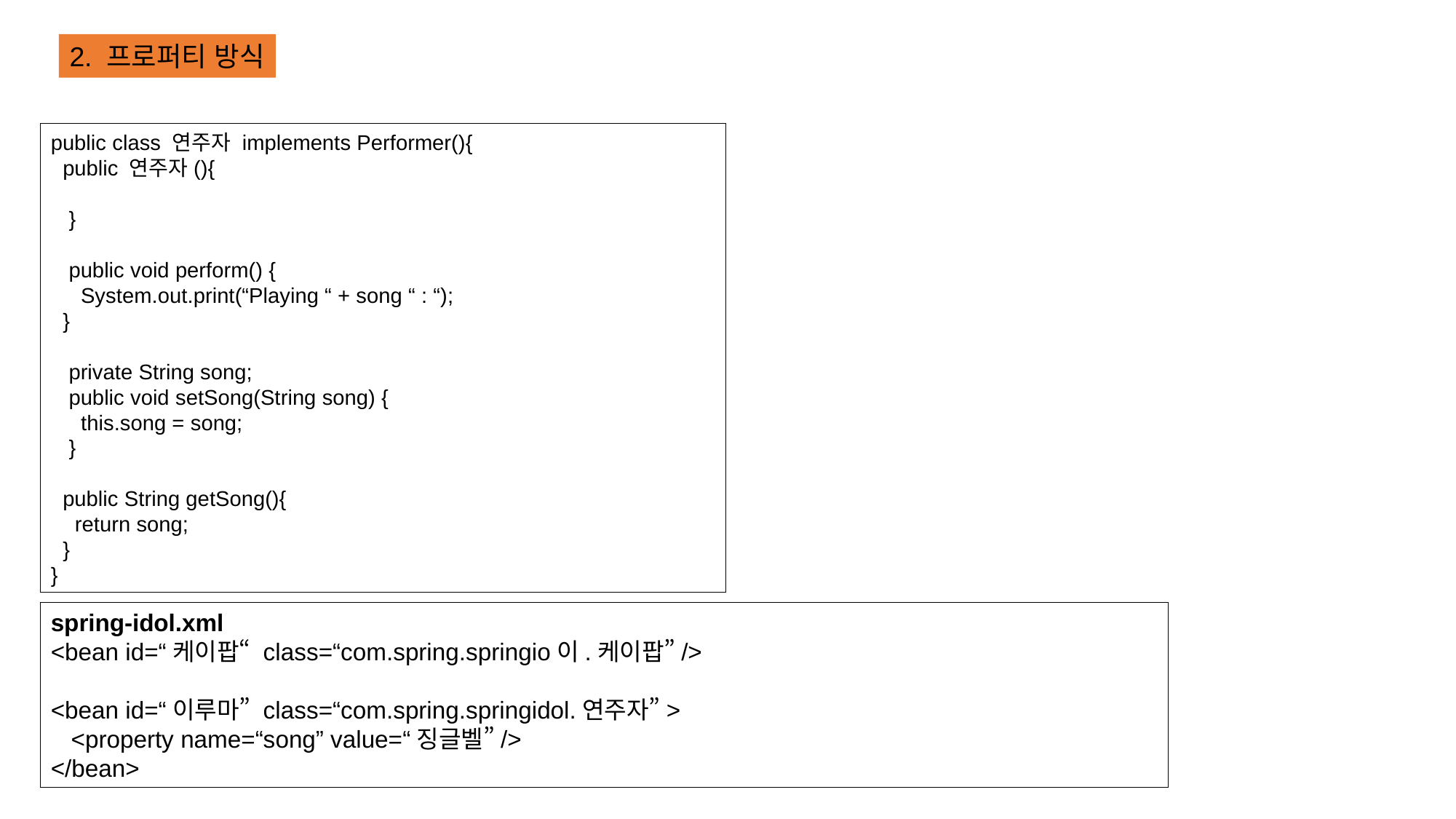

2. 프로퍼티 방식
public class 연주자 implements Performer(){
  public 연주자(){

   }

   public void perform() {
     System.out.print(“Playing “ + song “ : “);
  }

   private String song;
   public void setSong(String song) {
     this.song = song;
   }

  public String getSong(){
    return song;
  }
}
spring-idol.xml
<bean id=“케이팝“ class=“com.spring.springio이.케이팝”/>

<bean id=“이루마” class=“com.spring.springidol.연주자”>
   <property name=“song” value=“징글벨”/>
</bean>